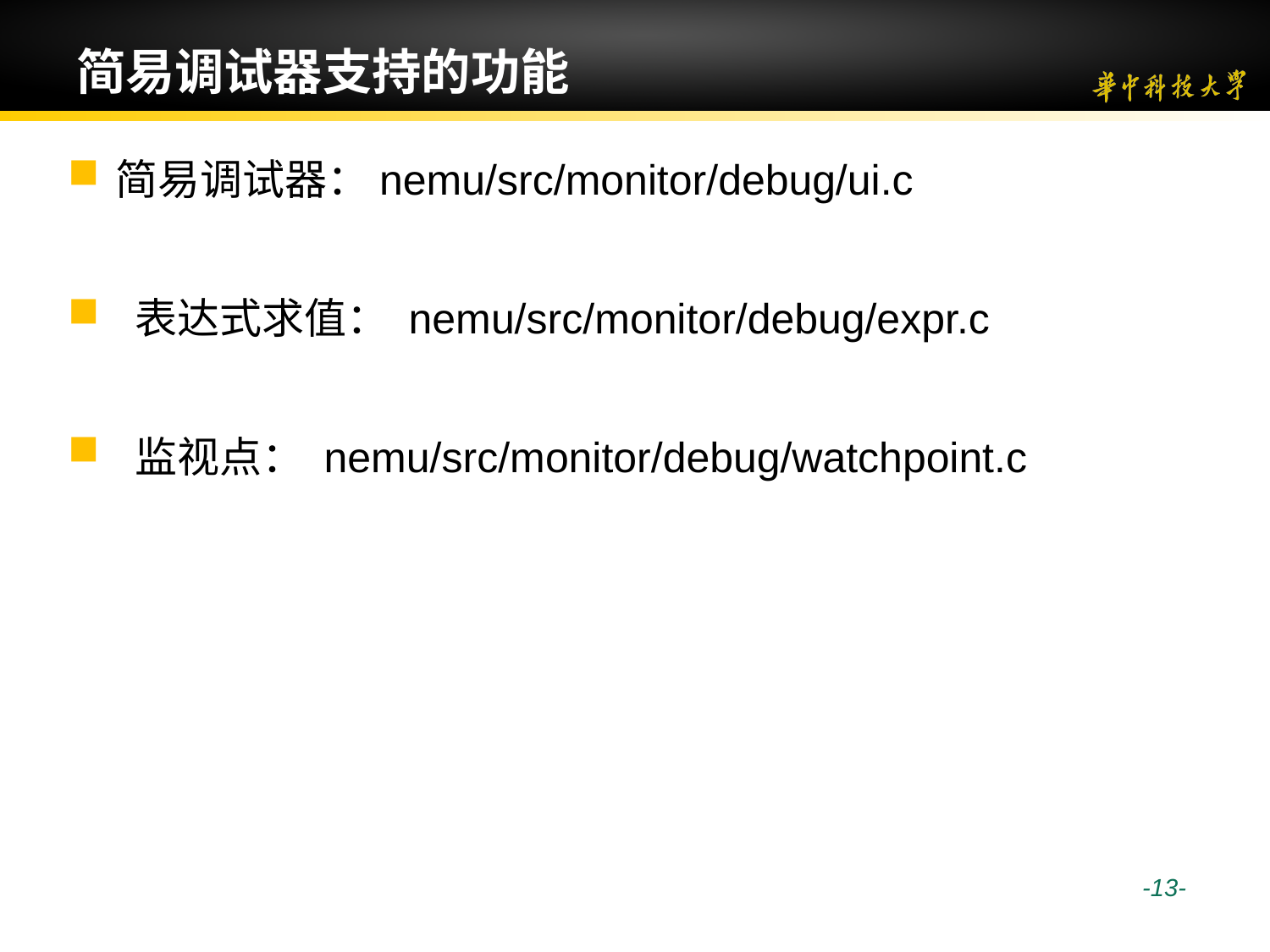

# 简易调试器支持的功能
简易调试器：nemu/src/monitor/debug/ui.c

 表达式求值： nemu/src/monitor/debug/expr.c

 监视点： nemu/src/monitor/debug/watchpoint.c

 -13-